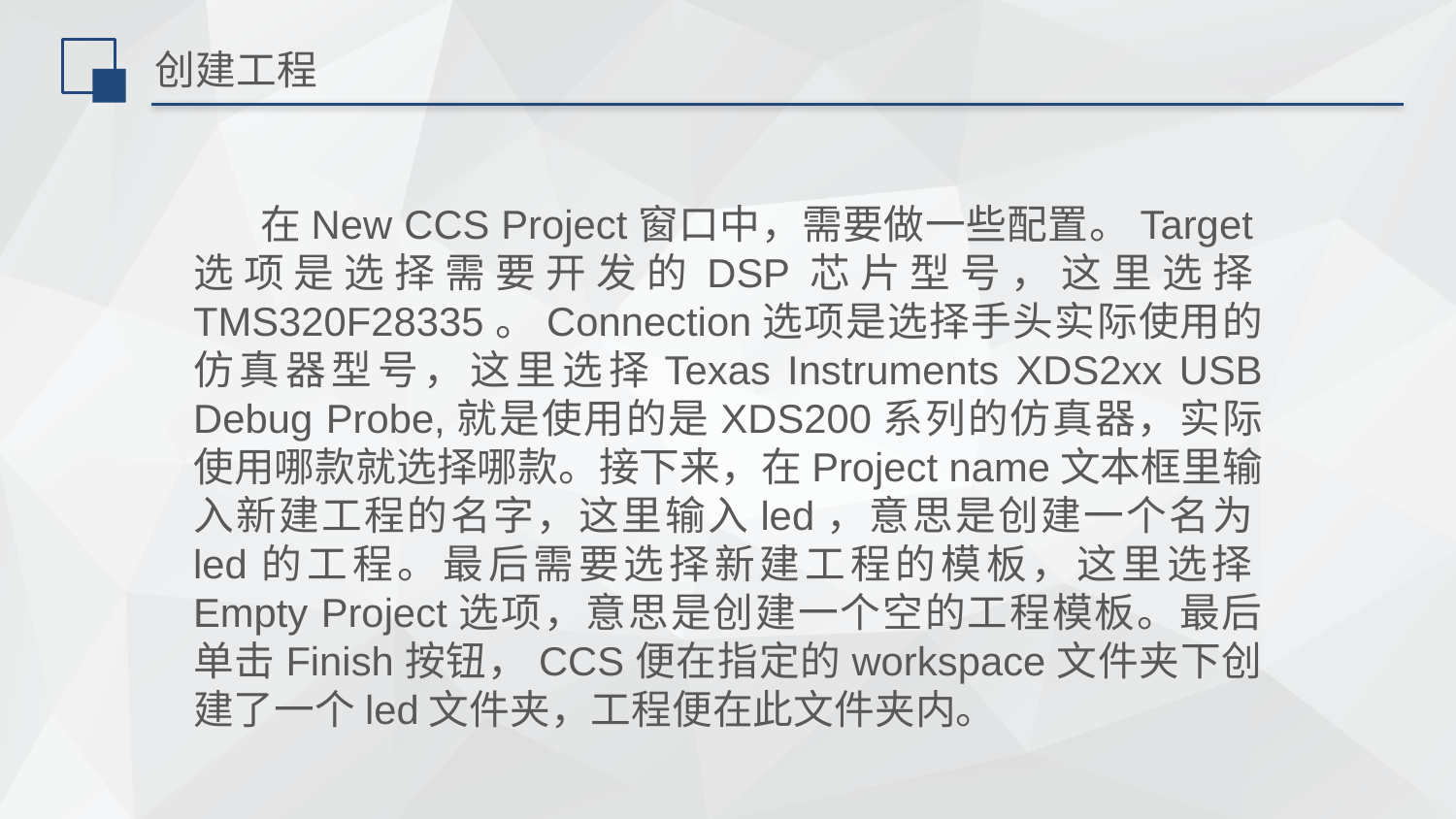

# 创建工程
      在New CCS Project窗口中，需要做一些配置。Target选项是选择需要开发的DSP芯片型号，这里选择TMS320F28335。Connection选项是选择手头实际使用的仿真器型号，这里选择Texas Instruments XDS2xx USB Debug Probe,就是使用的是XDS200系列的仿真器，实际使用哪款就选择哪款。接下来，在Project name文本框里输入新建工程的名字，这里输入led，意思是创建一个名为led的工程。最后需要选择新建工程的模板，这里选择Empty Project选项，意思是创建一个空的工程模板。最后单击Finish按钮，CCS便在指定的workspace文件夹下创建了一个led文件夹，工程便在此文件夹内。